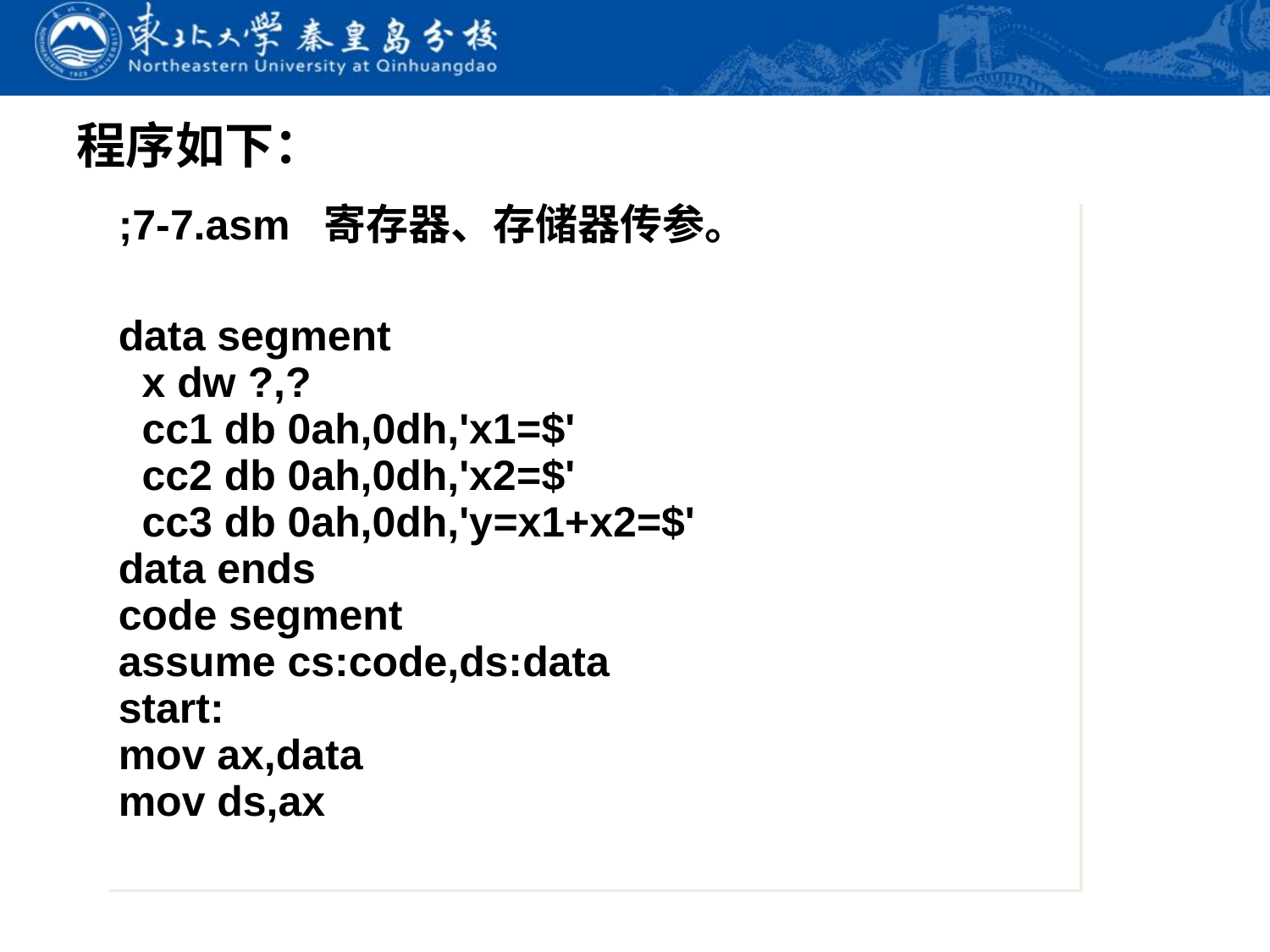

程序如下：
;7-7.asm  寄存器、存储器传参。

data segment
  x dw ?,?
  cc1 db 0ah,0dh,'x1=$'
  cc2 db 0ah,0dh,'x2=$'
  cc3 db 0ah,0dh,'y=x1+x2=$'
data ends
code segment
assume cs:code,ds:data
start:
mov ax,data
mov ds,ax